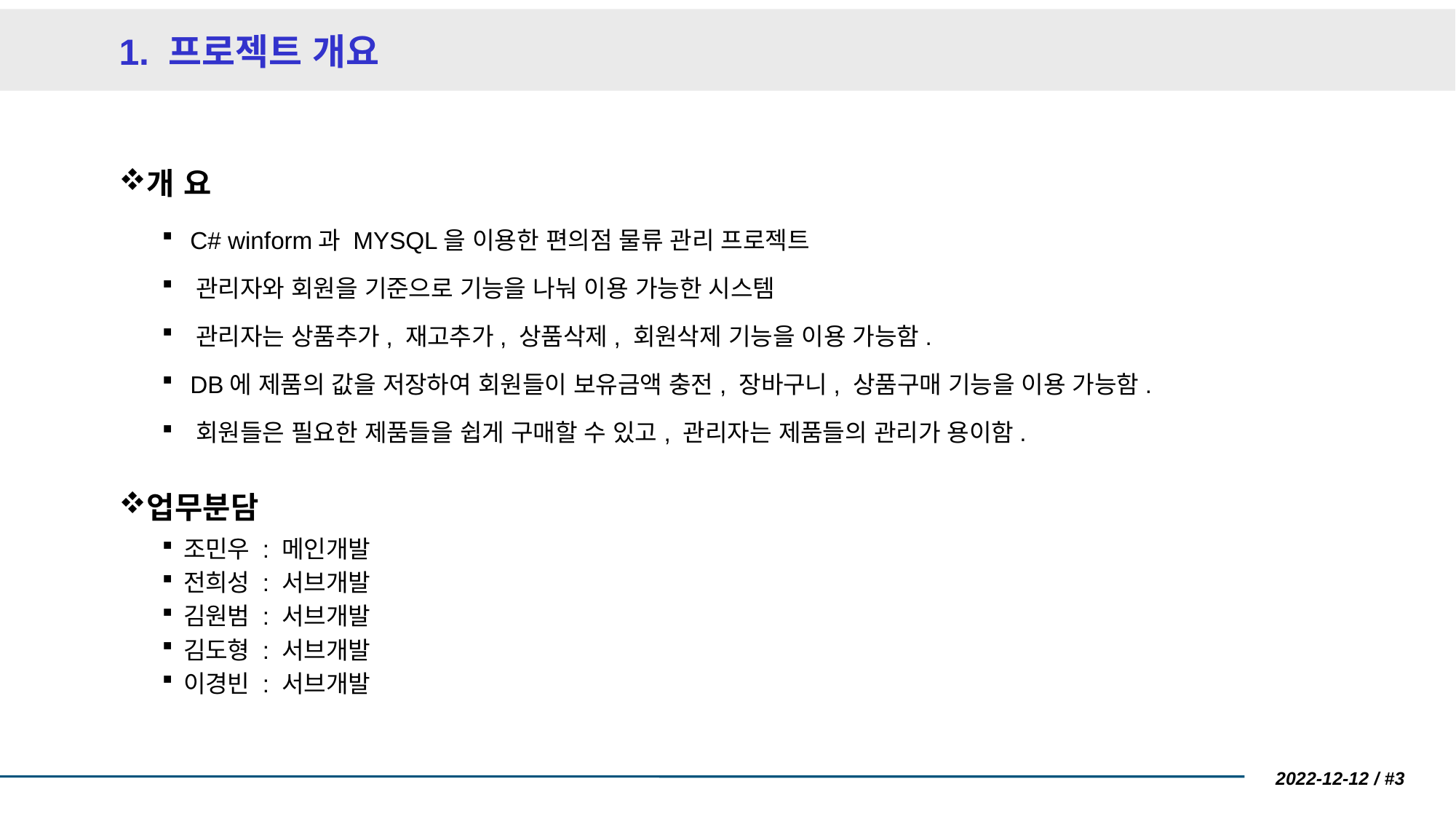

# 1. 프로젝트 개요
개 요
 C# winform과 MYSQL을 이용한 편의점 물류 관리 프로젝트
 관리자와 회원을 기준으로 기능을 나눠 이용 가능한 시스템
 관리자는 상품추가, 재고추가, 상품삭제, 회원삭제 기능을 이용 가능함.
 DB에 제품의 값을 저장하여 회원들이 보유금액 충전, 장바구니, 상품구매 기능을 이용 가능함.
 회원들은 필요한 제품들을 쉽게 구매할 수 있고, 관리자는 제품들의 관리가 용이함.

업무분담
조민우 : 메인개발
전희성 : 서브개발
김원범 : 서브개발
김도형 : 서브개발
이경빈 : 서브개발